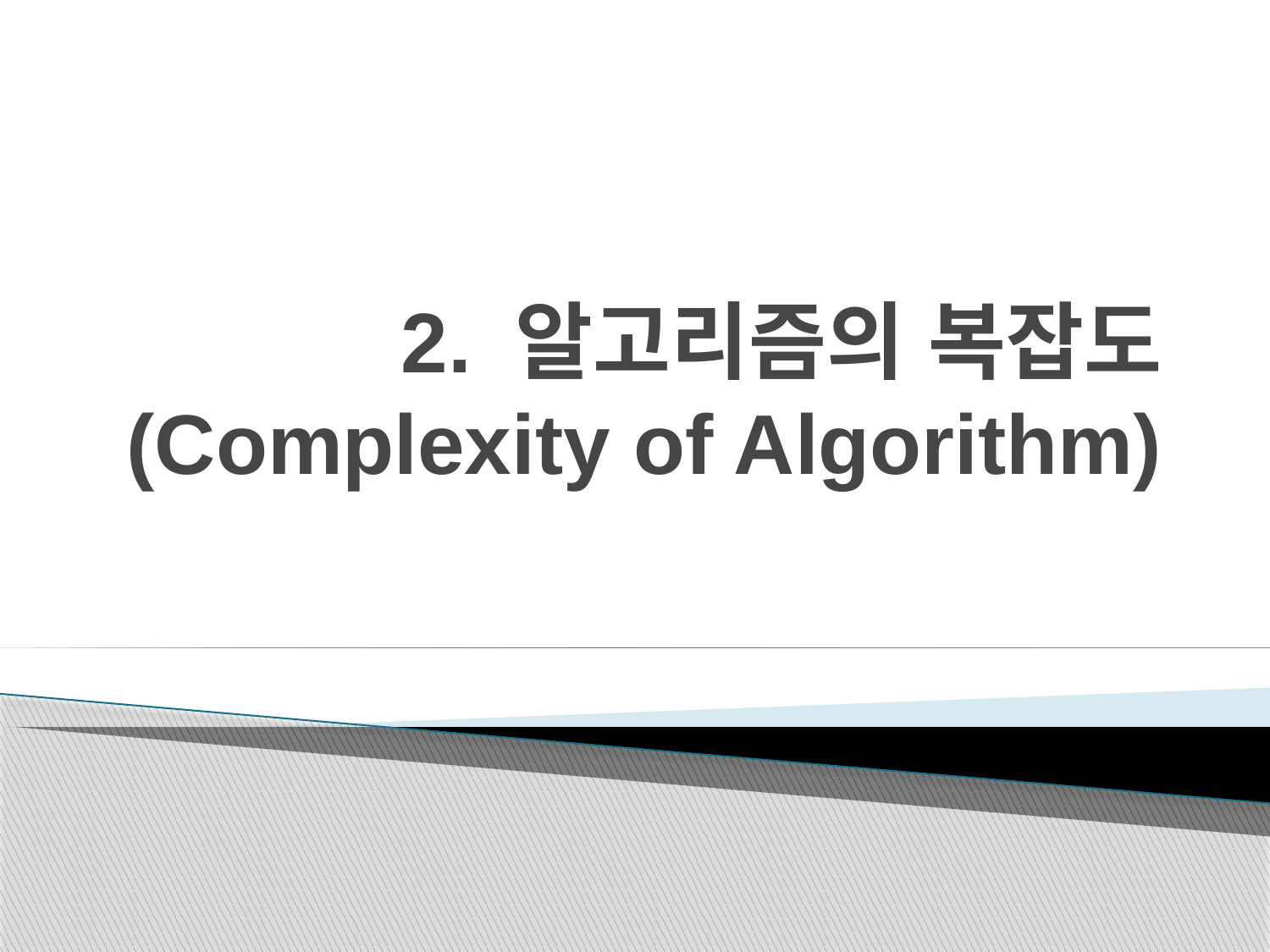

# 2. 알고리즘의 복잡도 (Complexity of Algorithm)